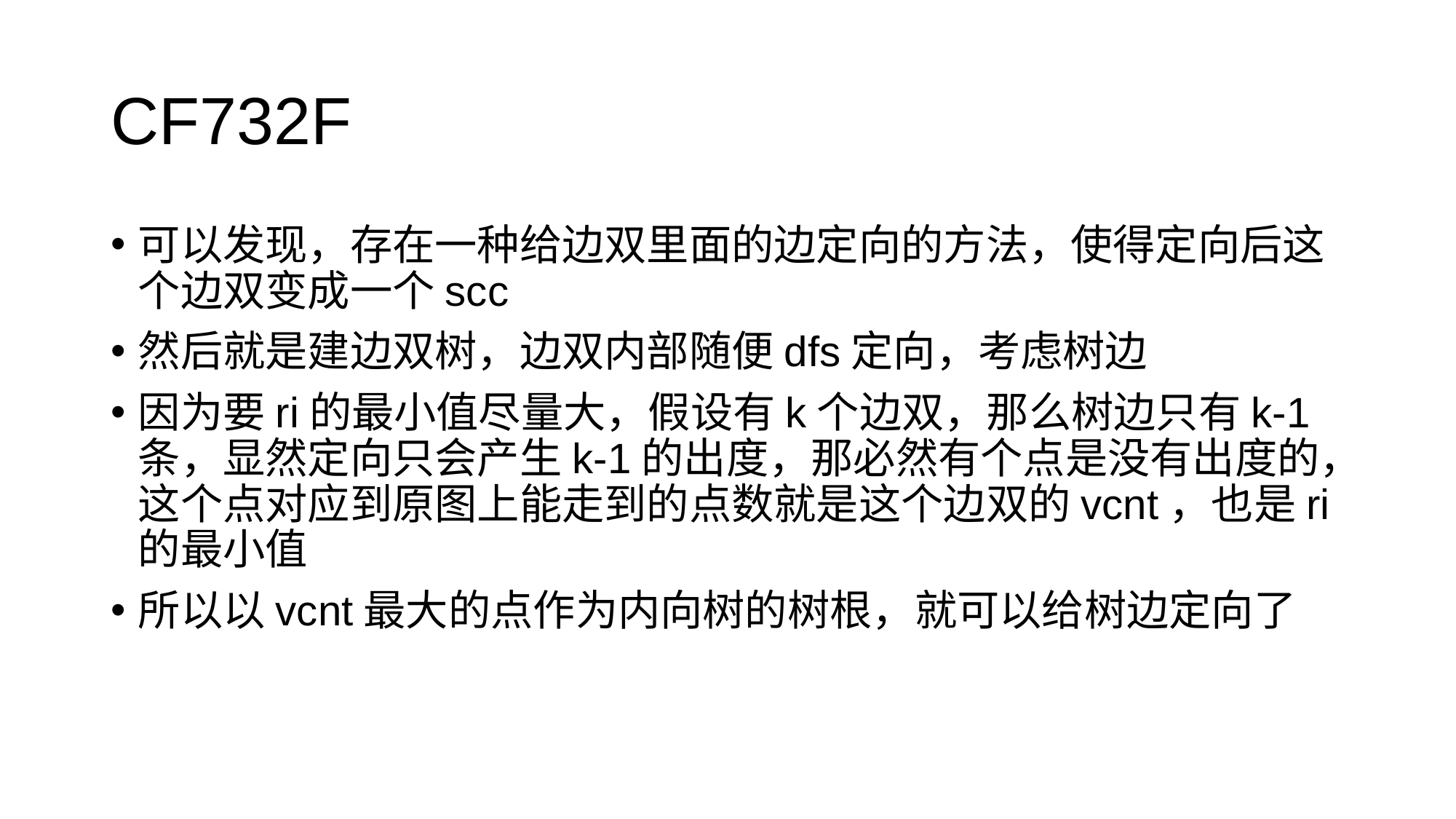

# CF732F
可以发现，存在一种给边双里面的边定向的方法，使得定向后这个边双变成一个scc
然后就是建边双树，边双内部随便dfs定向，考虑树边
因为要ri的最小值尽量大，假设有k个边双，那么树边只有k-1条，显然定向只会产生k-1的出度，那必然有个点是没有出度的，这个点对应到原图上能走到的点数就是这个边双的vcnt，也是ri的最小值
所以以vcnt最大的点作为内向树的树根，就可以给树边定向了